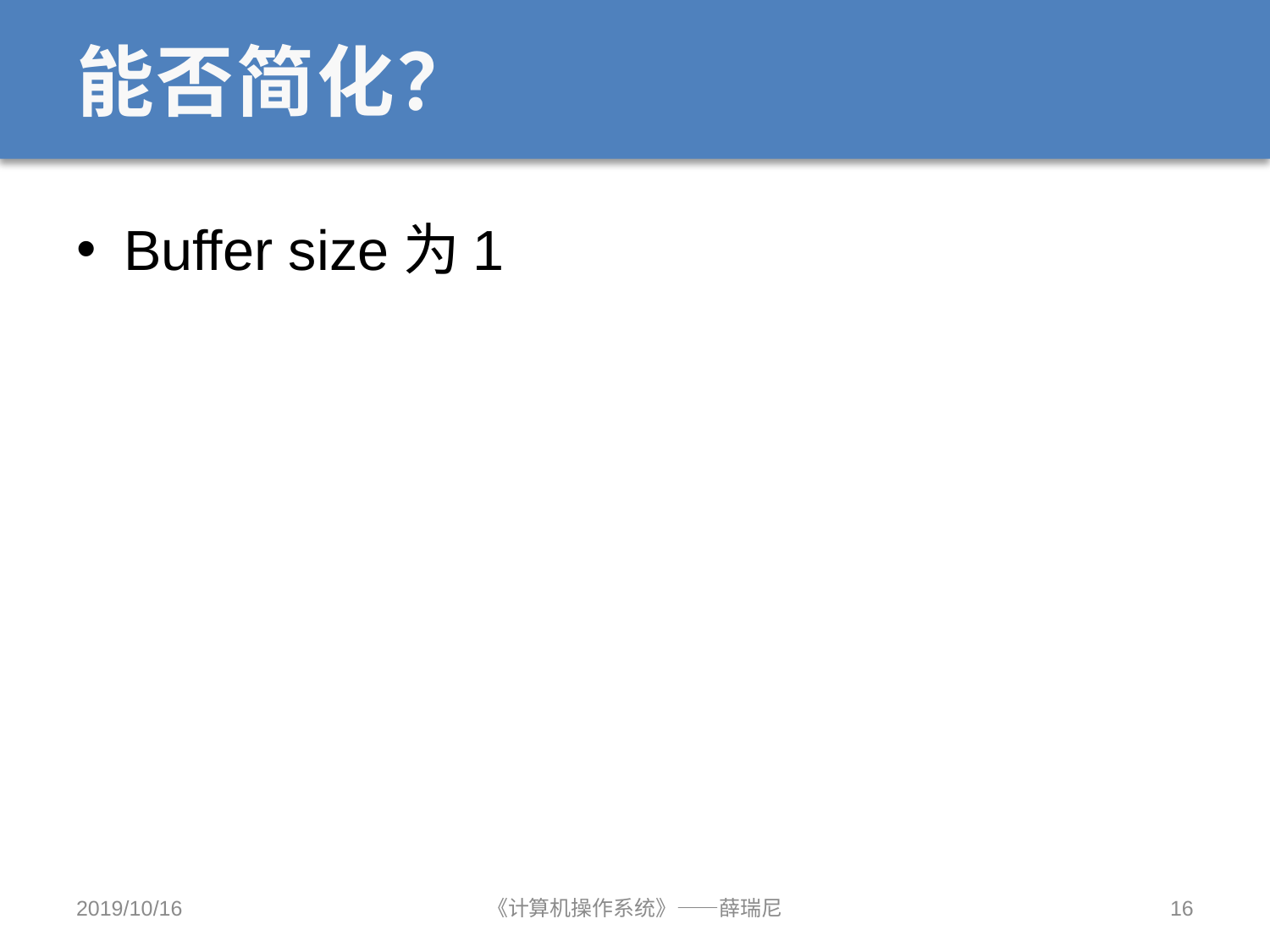

# 能否简化？
Buffer size为1
2019/10/16
《计算机操作系统》——薛瑞尼
16